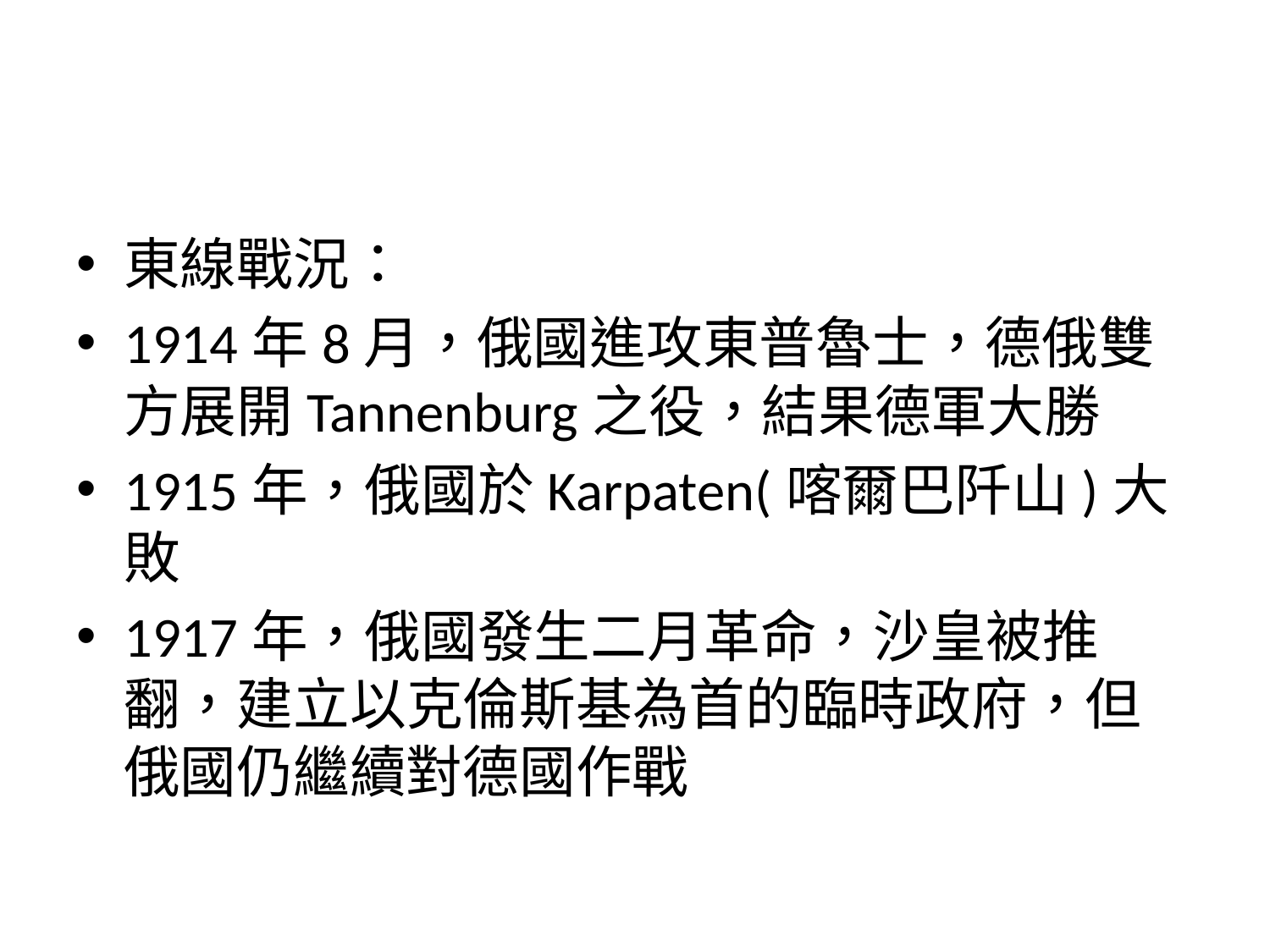

#
東線戰況：
1914年8月，俄國進攻東普魯士，德俄雙方展開Tannenburg之役，結果德軍大勝
1915年，俄國於Karpaten(喀爾巴阡山)大敗
1917年，俄國發生二月革命，沙皇被推翻，建立以克倫斯基為首的臨時政府，但俄國仍繼續對德國作戰